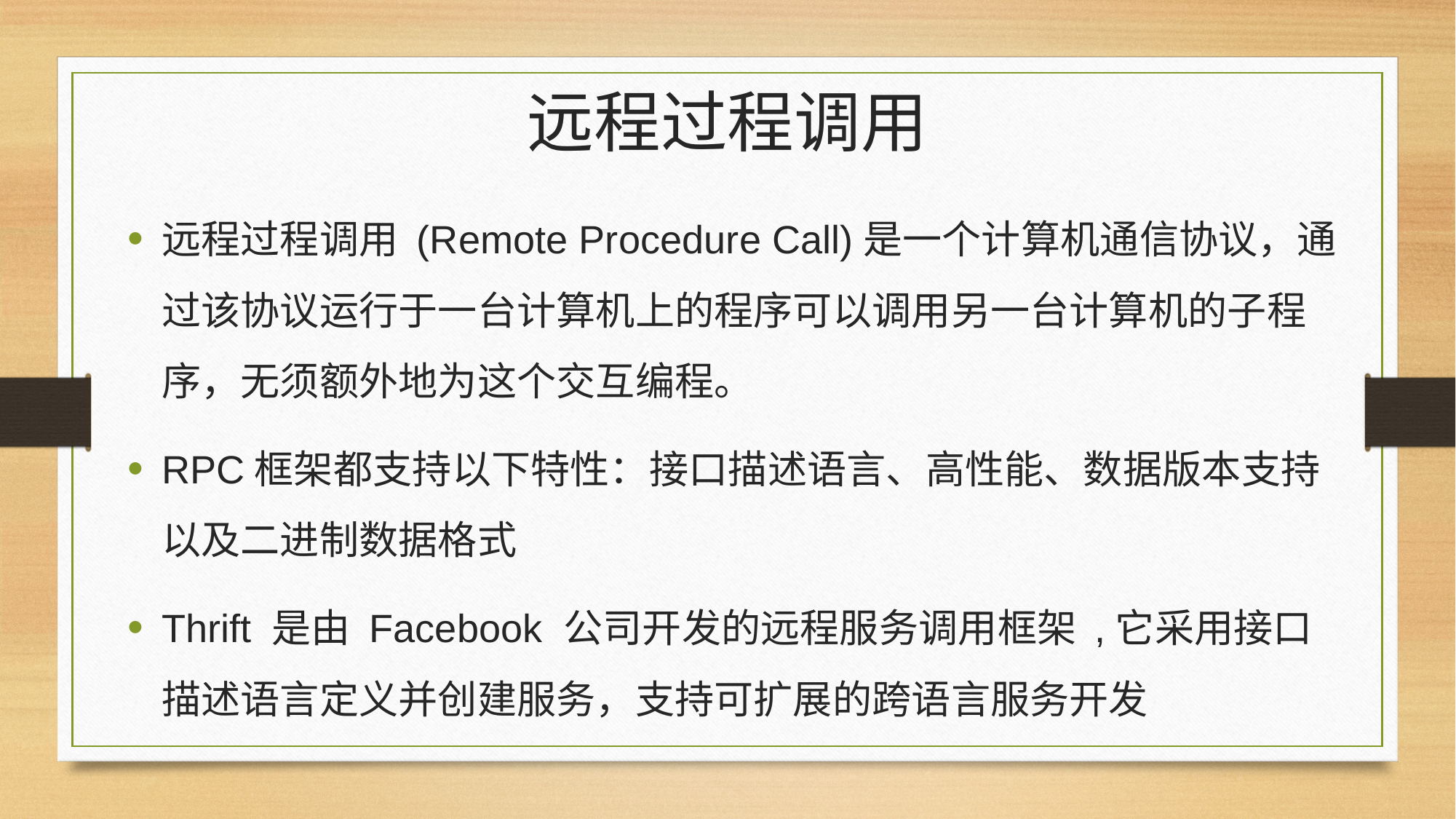

# 远程过程调用
远程过程调用 (Remote Procedure Call)是一个计算机通信协议，通 过该协议运行于一台计算机上的程序可以调用另一台计算机的子程序，无须额外地为这个交互编程。
RPC框架都支持以下特性：接口描述语言、高性能、数据版本支持以及二进制数据格式
Thrift 是由 Facebook 公司开发的远程服务调用框架 ,它采用接口描述语言定义并创建服务，支持可扩展的跨语言服务开发